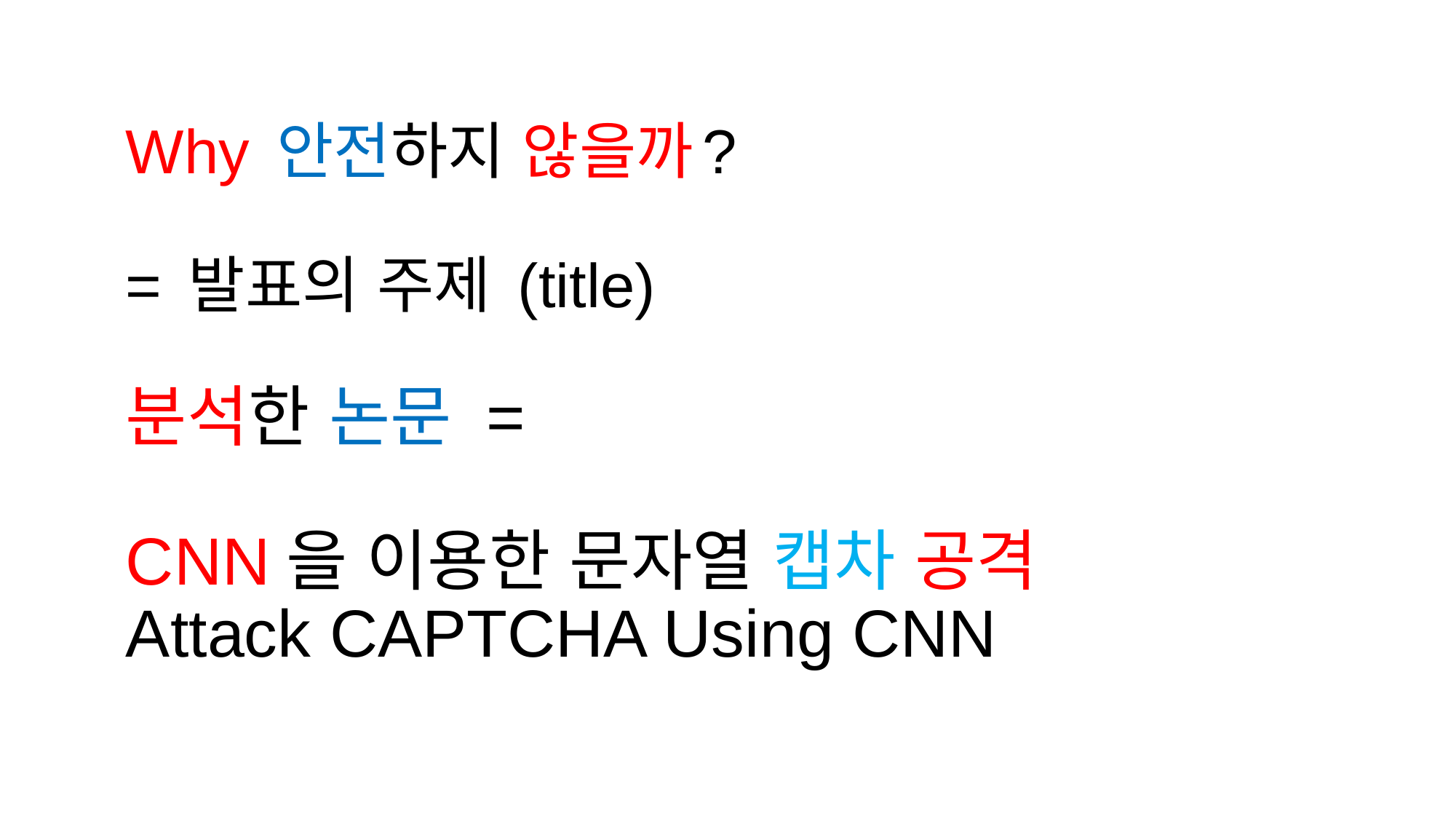

Why 안전하지 않을까?

= 발표의 주제 (title)

분석한 논문 =

CNN을 이용한 문자열 캡차 공격
Attack CAPTCHA Using CNN